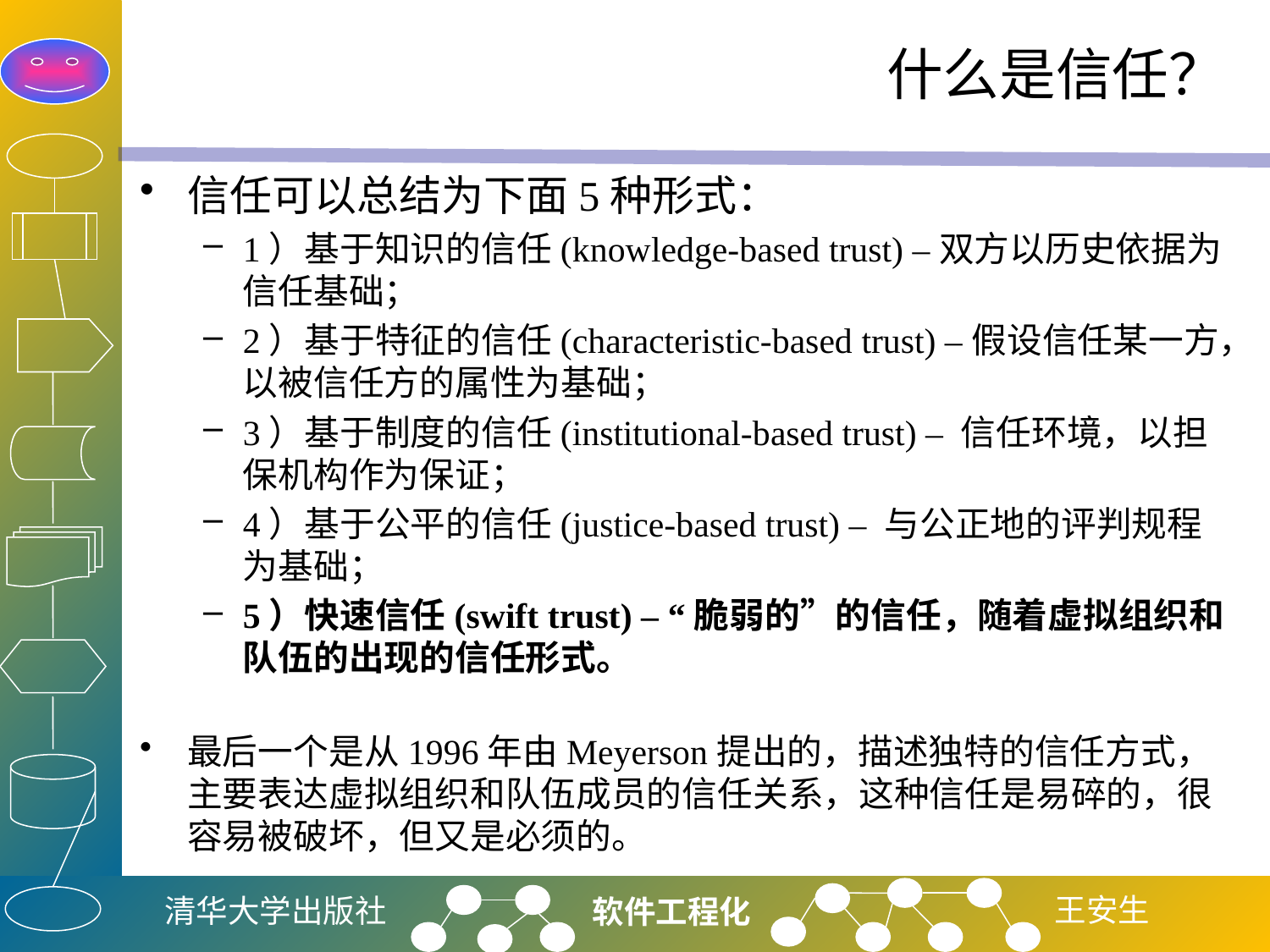

# 什么是信任？
信任可以总结为下面5种形式：
1）基于知识的信任(knowledge-based trust) –双方以历史依据为信任基础；
2）基于特征的信任(characteristic-based trust) –假设信任某一方，以被信任方的属性为基础；
3）基于制度的信任(institutional-based trust) – 信任环境，以担保机构作为保证；
4）基于公平的信任(justice-based trust) – 与公正地的评判规程为基础；
5）快速信任(swift trust) – “脆弱的”的信任，随着虚拟组织和队伍的出现的信任形式。

最后一个是从1996年由Meyerson提出的，描述独特的信任方式，主要表达虚拟组织和队伍成员的信任关系，这种信任是易碎的，很容易被破坏，但又是必须的。